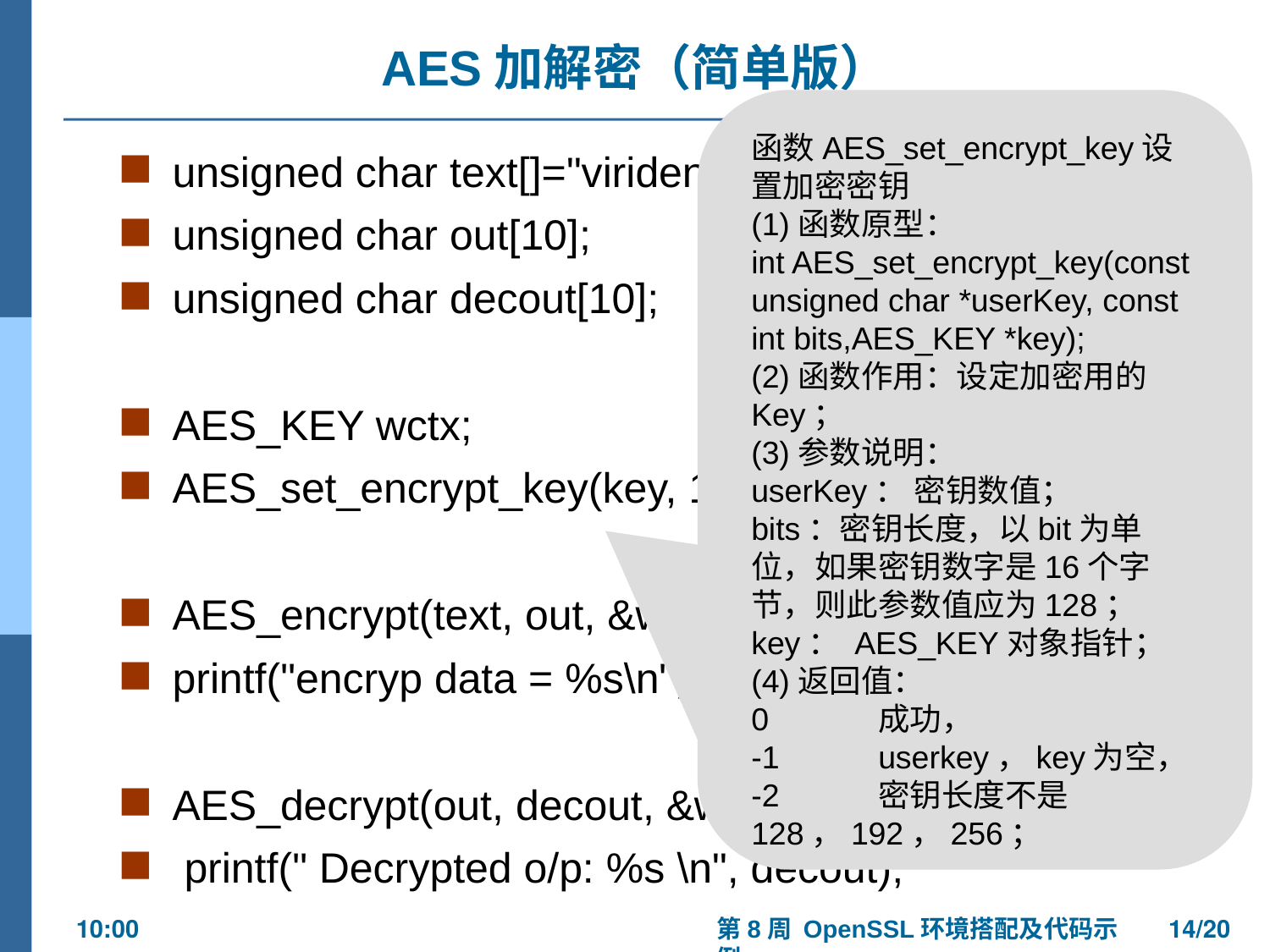

AES加解密（简单版）

函数AES_set_encrypt_key设置加密密钥
(1)函数原型：
int AES_set_encrypt_key(const unsigned char *userKey, const int bits,AES_KEY *key);
(2)函数作用：设定加密用的Key；
(3)参数说明：
userKey： 密钥数值；
bits：密钥长度，以bit为单位，如果密钥数字是16个字节，则此参数值应为128；
key： AES_KEY对象指针；
(4)返回值：
0	成功，
-1	userkey，key为空，
-2	密钥长度不是128，192，256；
unsigned char text[]="virident";
unsigned char out[10];
unsigned char decout[10];

AES_KEY wctx;
AES_set_encrypt_key(key, 128, &wctx);

AES_encrypt(text, out, &wctx);
printf("encryp data = %s\n", out);

AES_decrypt(out, decout, &wctx);
 printf(" Decrypted o/p: %s \n", decout);